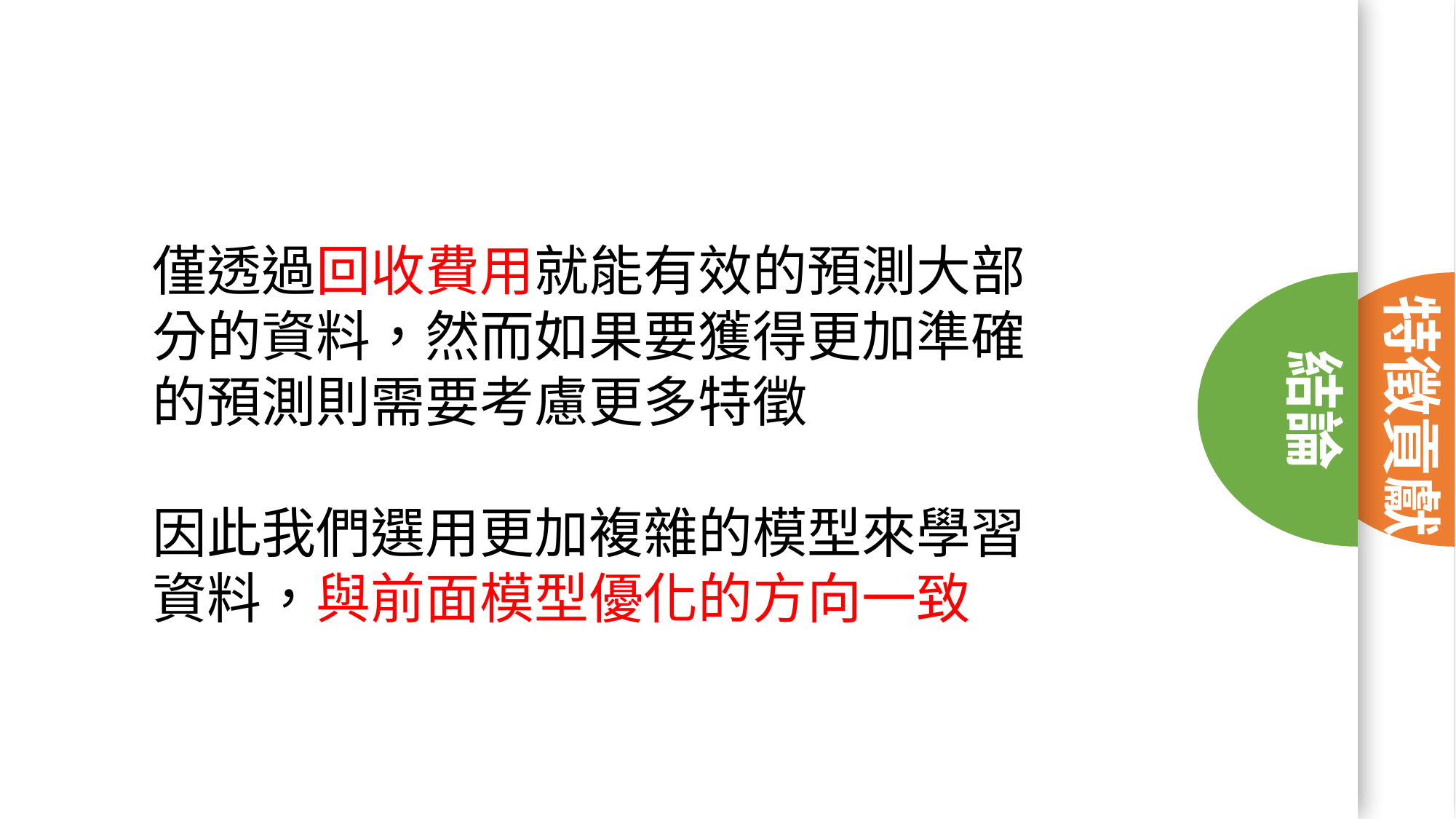

僅透過回收費用就能有效的預測大部分的資料，然而如果要獲得更加準確的預測則需要考慮更多特徵

因此我們選用更加複雜的模型來學習資料，與前面模型優化的方向一致

特徵貢獻
特徵貢獻
結論